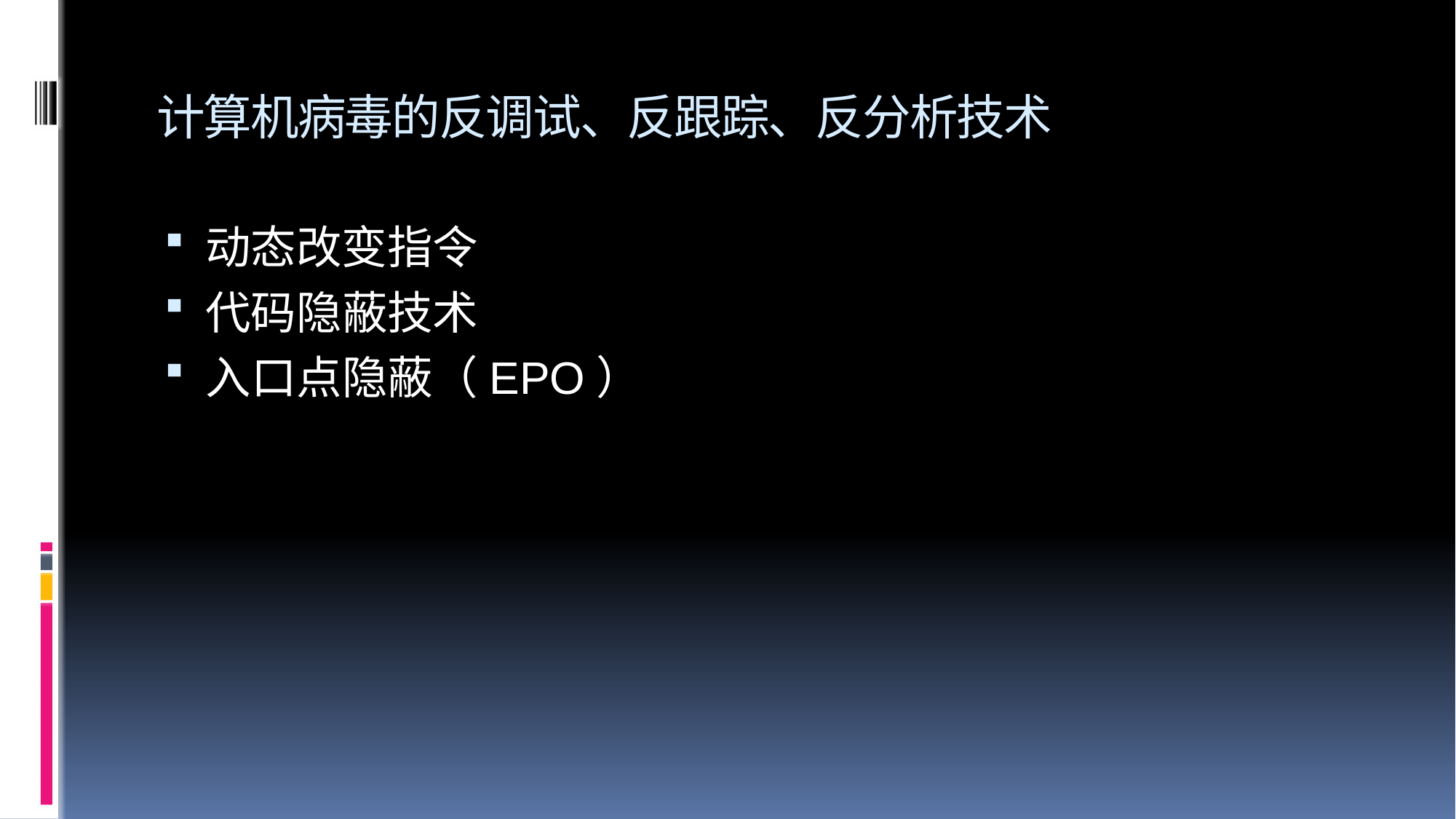

# 计算机病毒的反调试、反跟踪、反分析技术
动态改变指令
代码隐蔽技术
入口点隐蔽（EPO）